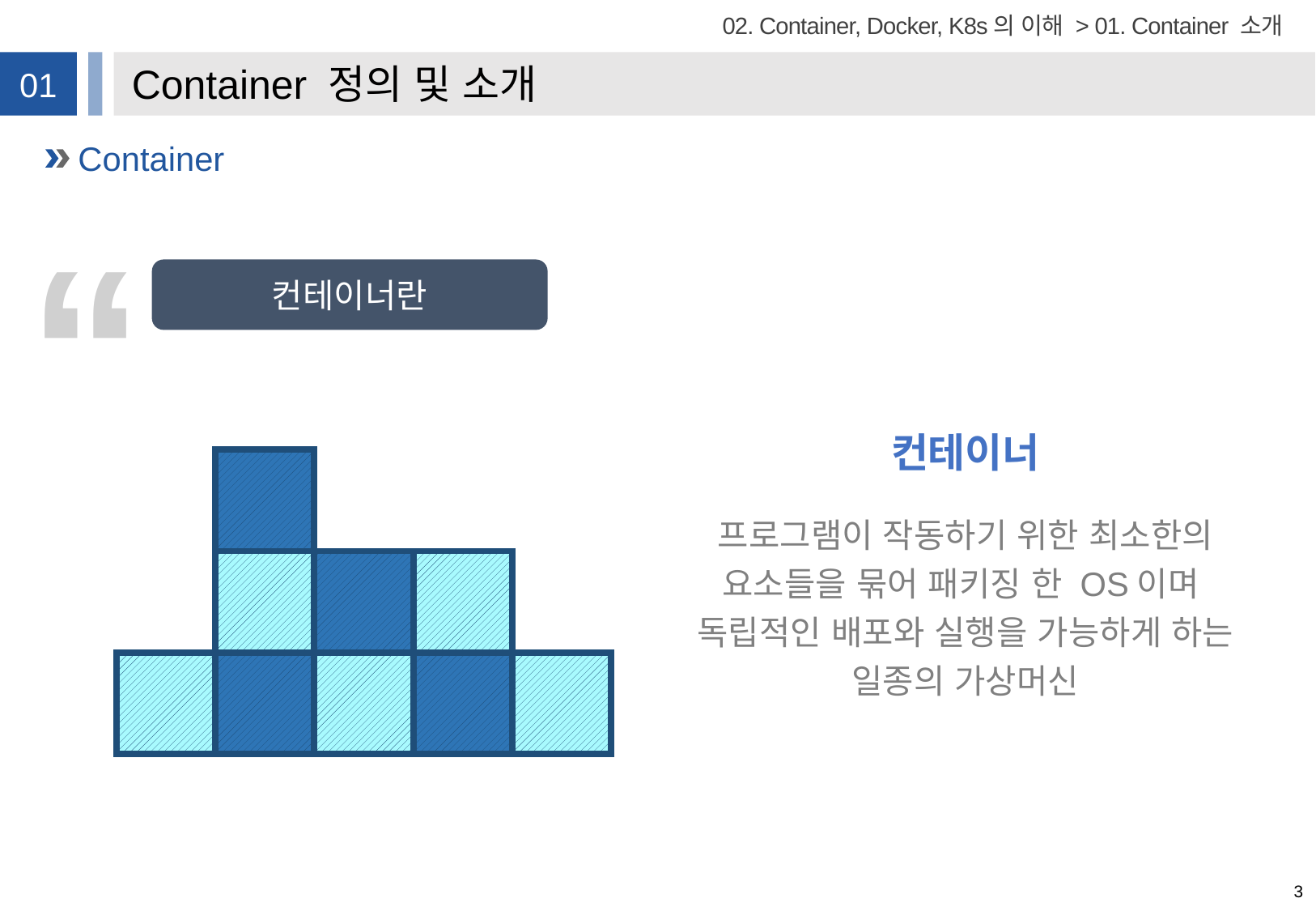

02. Container, Docker, K8s의 이해 > 01. Container 소개
# Container 정의 및 소개
01
“
Container
컨테이너란
컨테이너

프로그램이 작동하기 위한 최소한의 요소들을 묶어 패키징 한 OS이며
독립적인 배포와 실행을 가능하게 하는 일종의 가상머신
3